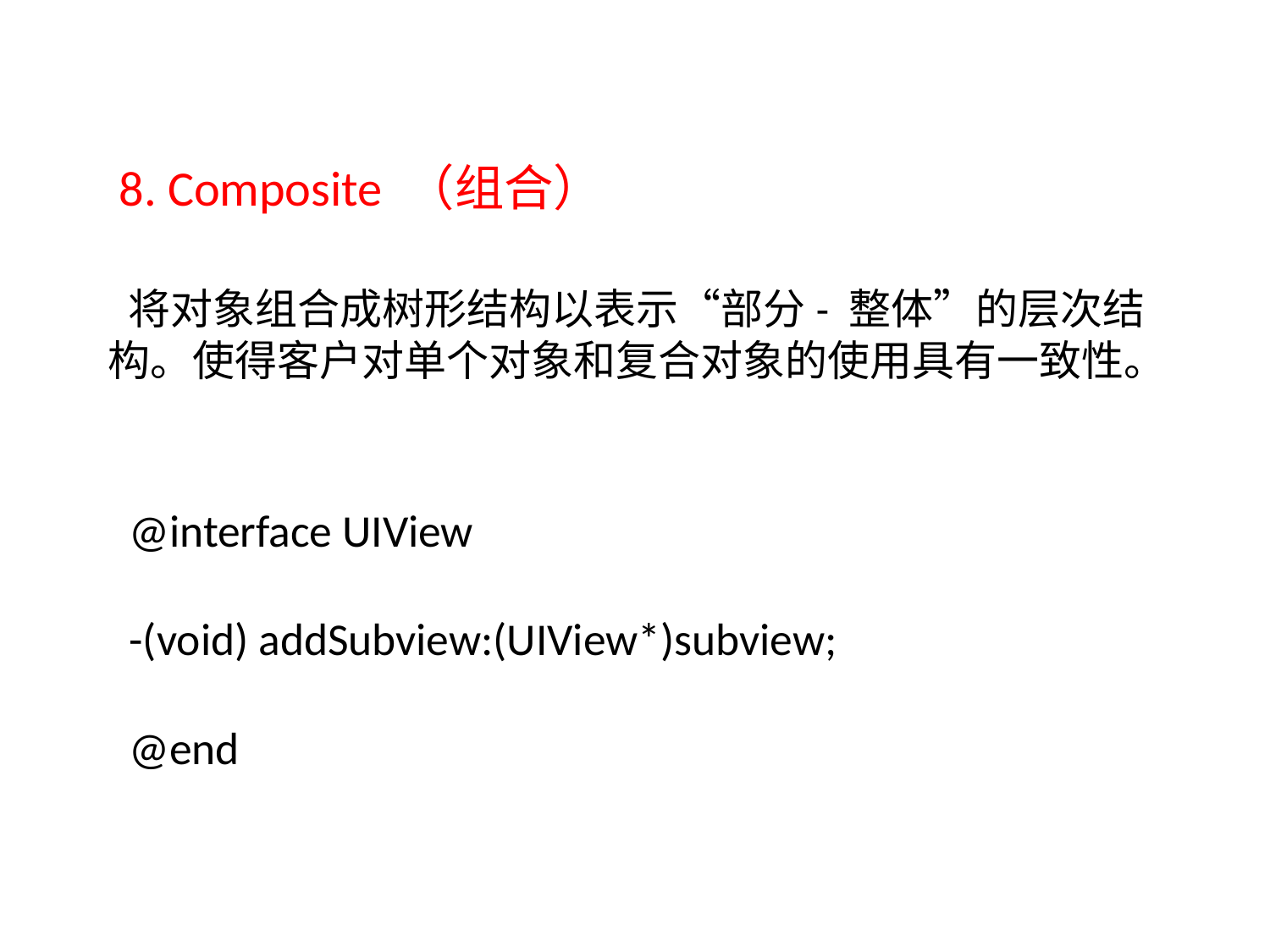

# 8. Composite （组合） 将对象组合成树形结构以表示“部分- 整体”的层次结构。使得客户对单个对象和复合对象的使用具有一致性。
@interface UIView

-(void) addSubview:(UIView*)subview;

@end